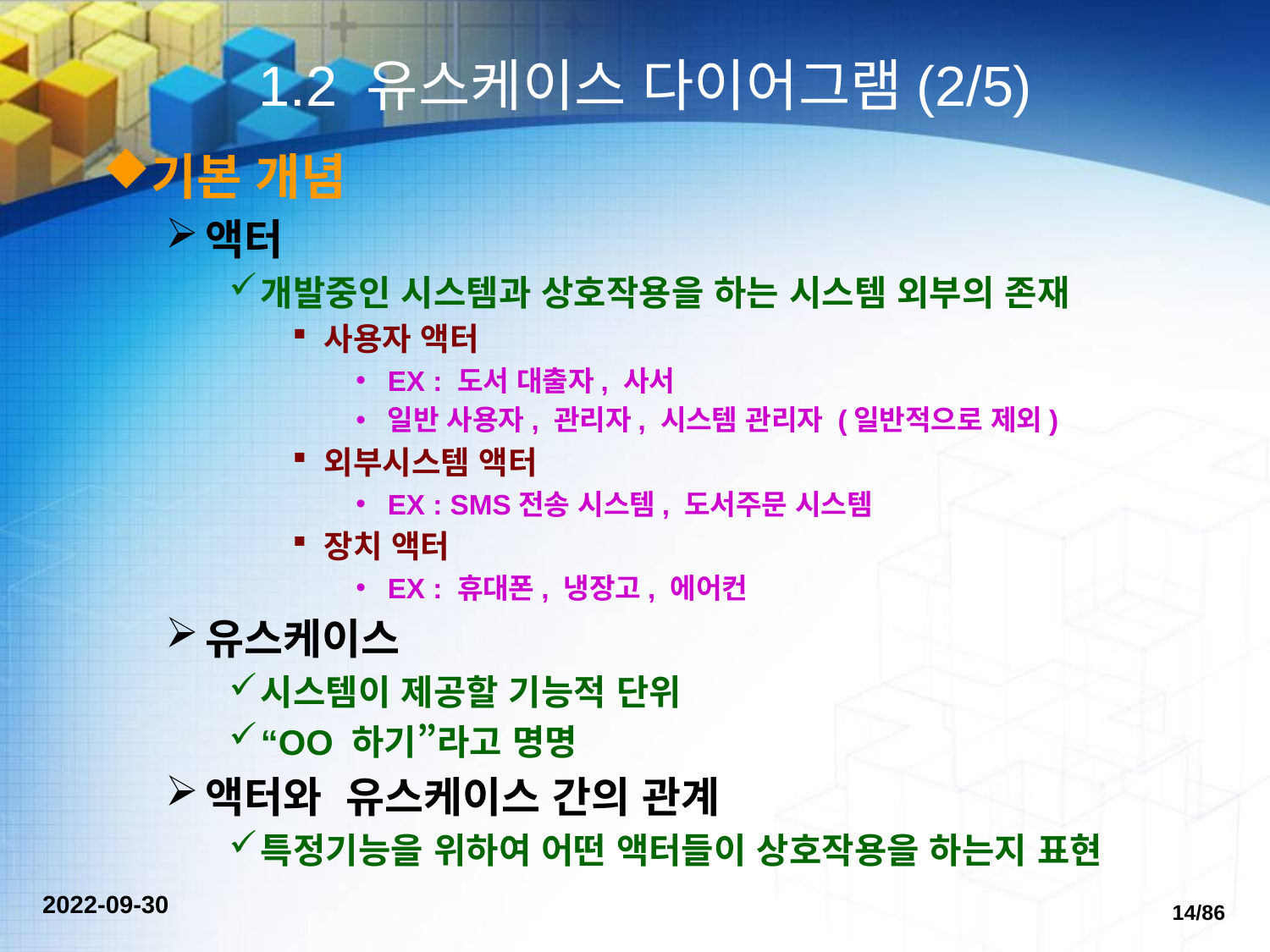

# 1.2 유스케이스 다이어그램(2/5)
기본 개념
액터
개발중인 시스템과 상호작용을 하는 시스템 외부의 존재
사용자 액터
EX : 도서 대출자, 사서
일반 사용자, 관리자, 시스템 관리자 (일반적으로 제외)
외부시스템 액터
EX : SMS전송 시스템, 도서주문 시스템
장치 액터
EX : 휴대폰, 냉장고, 에어컨
유스케이스
시스템이 제공할 기능적 단위
“OO 하기”라고 명명
액터와  유스케이스 간의 관계
특정기능을 위하여 어떤 액터들이 상호작용을 하는지 표현
2022-09-30
14/86